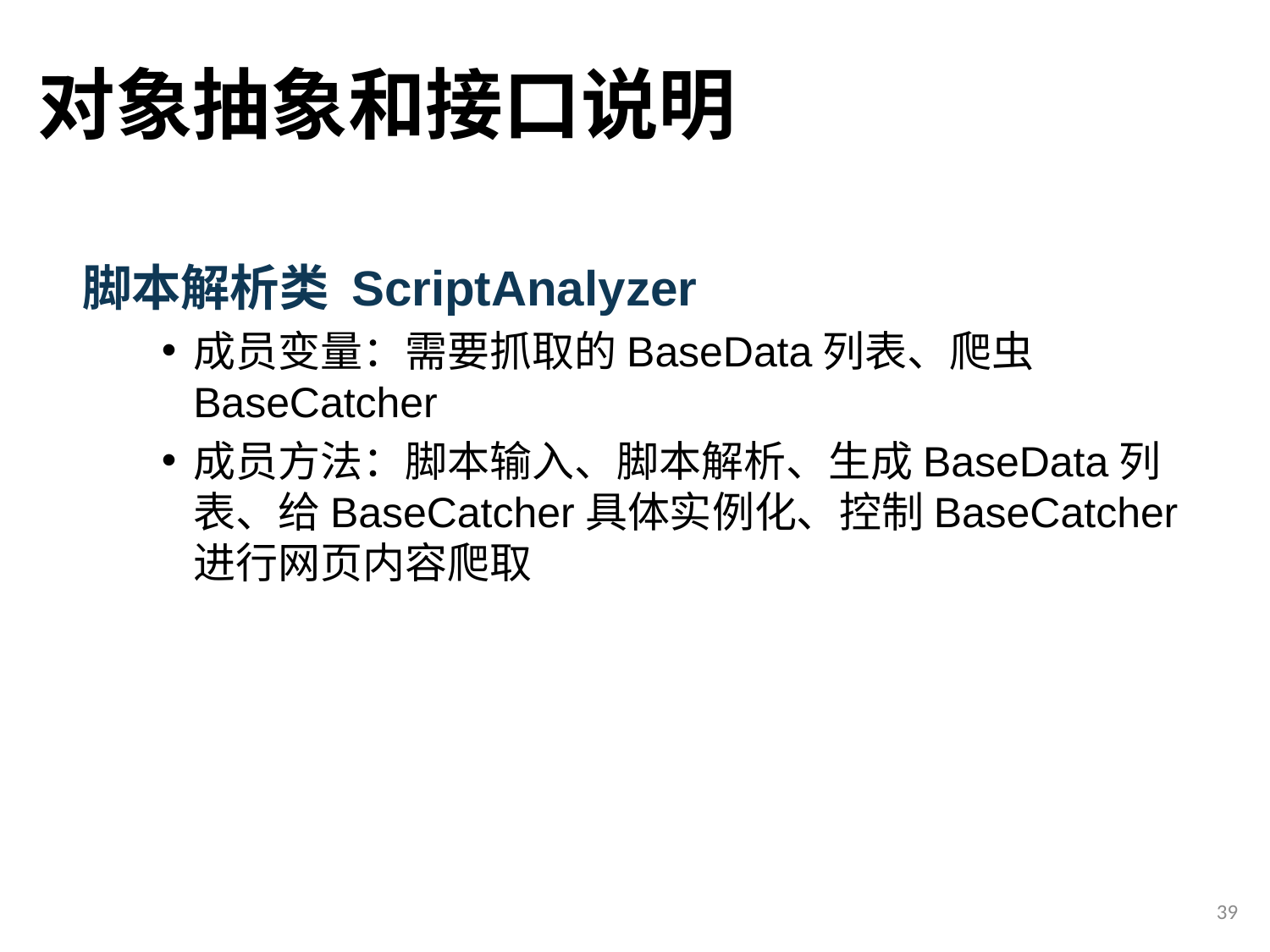

# 对象抽象和接口说明
脚本解析类 ScriptAnalyzer
成员变量：需要抓取的BaseData列表、爬虫BaseCatcher
成员方法：脚本输入、脚本解析、生成BaseData列表、给BaseCatcher具体实例化、控制BaseCatcher进行网页内容爬取
39